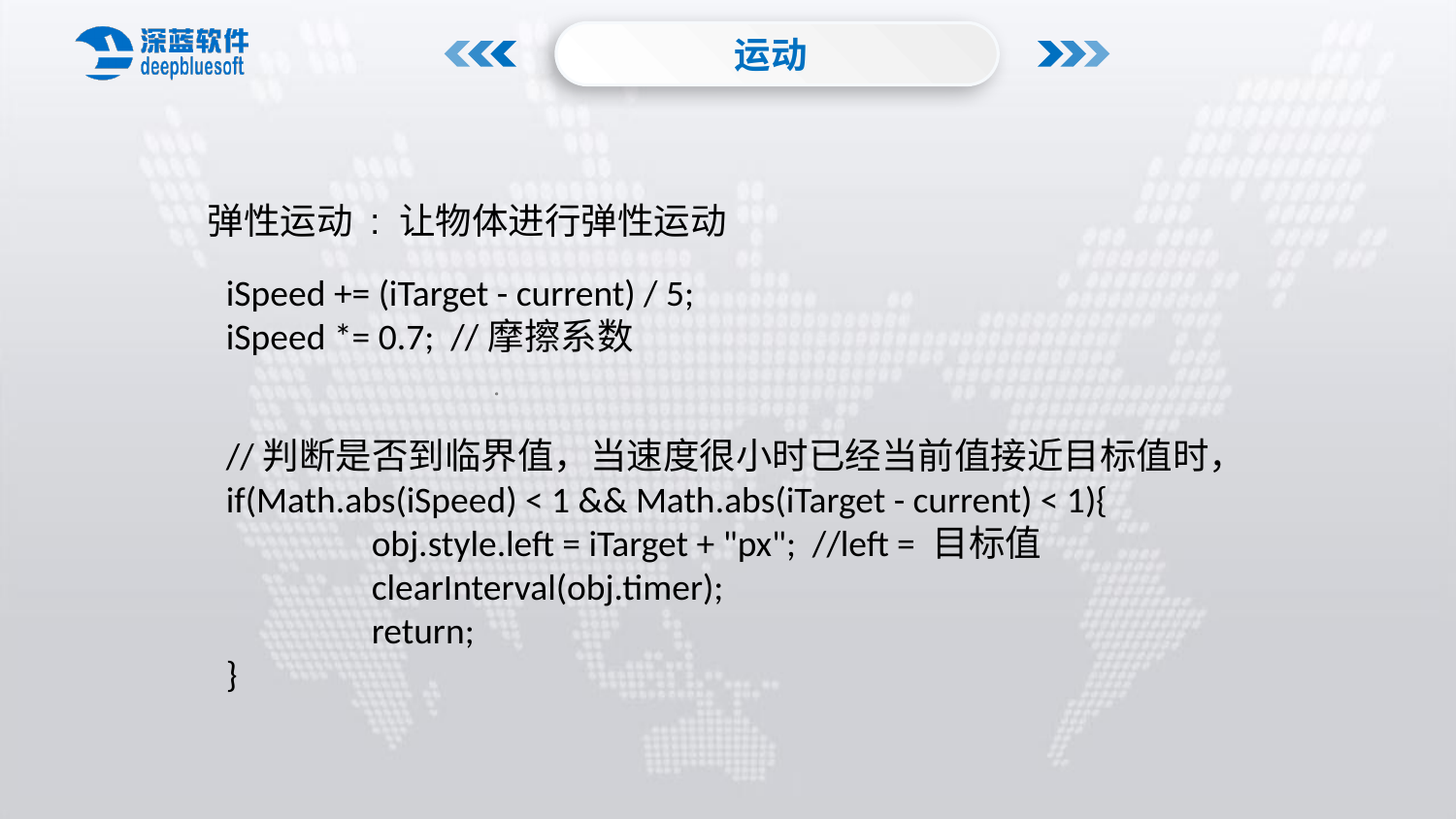

运动

弹性运动 : 让物体进行弹性运动
iSpeed += (iTarget - current) / 5;
iSpeed *= 0.7;  //摩擦系数

//判断是否到临界值，当速度很小时已经当前值接近目标值时，
if(Math.abs(iSpeed) < 1 && Math.abs(iTarget - current) < 1){	obj.style.left = iTarget + "px";  //left = 目标值		clearInterval(obj.timer);
	return;
}